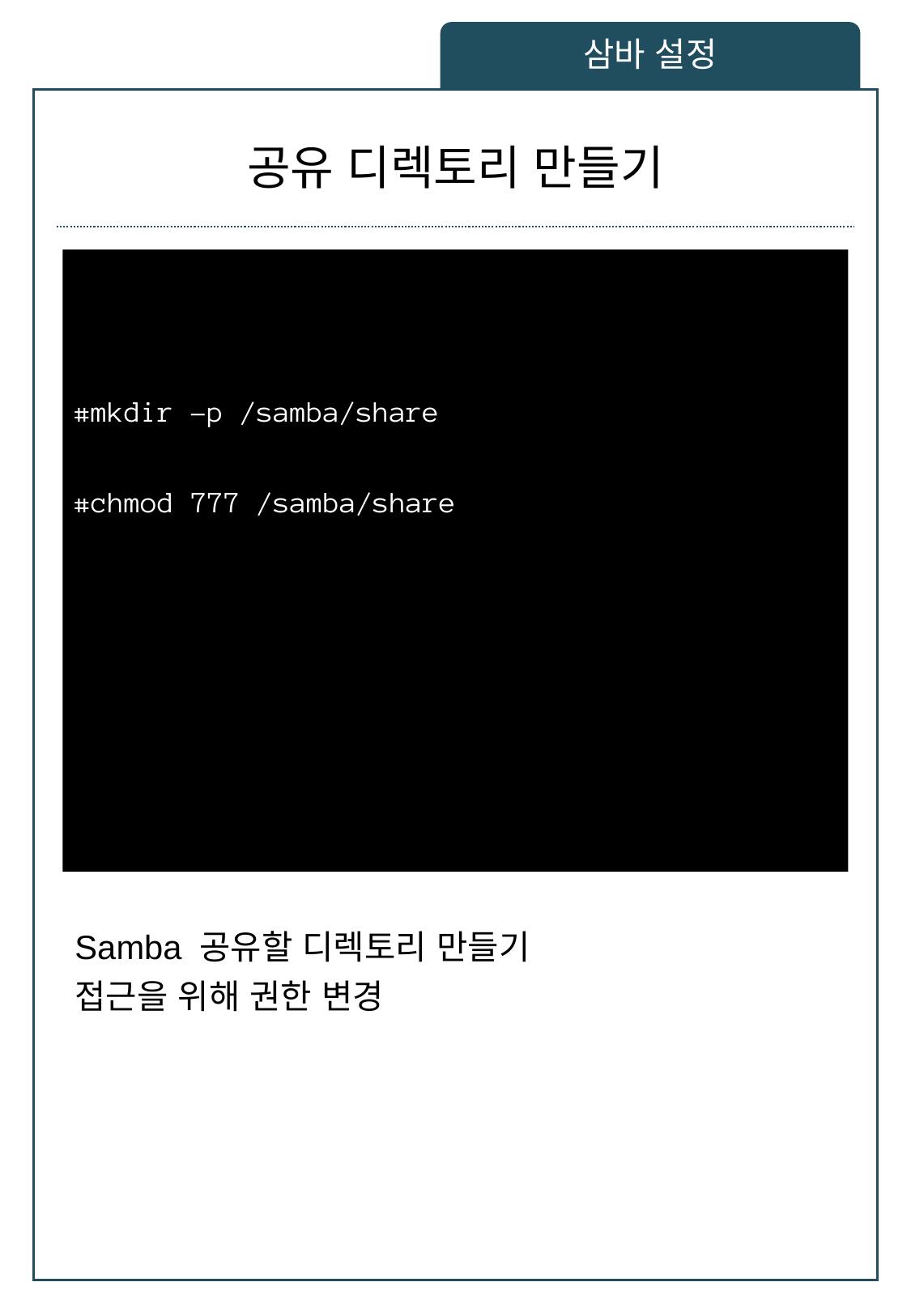

삼바 설정

# 공유 디렉토리 만들기

#mkdir –p /samba/share

#chmod 777 /samba/share

Samba 공유할 디렉토리 만들기
접근을 위해 권한 변경